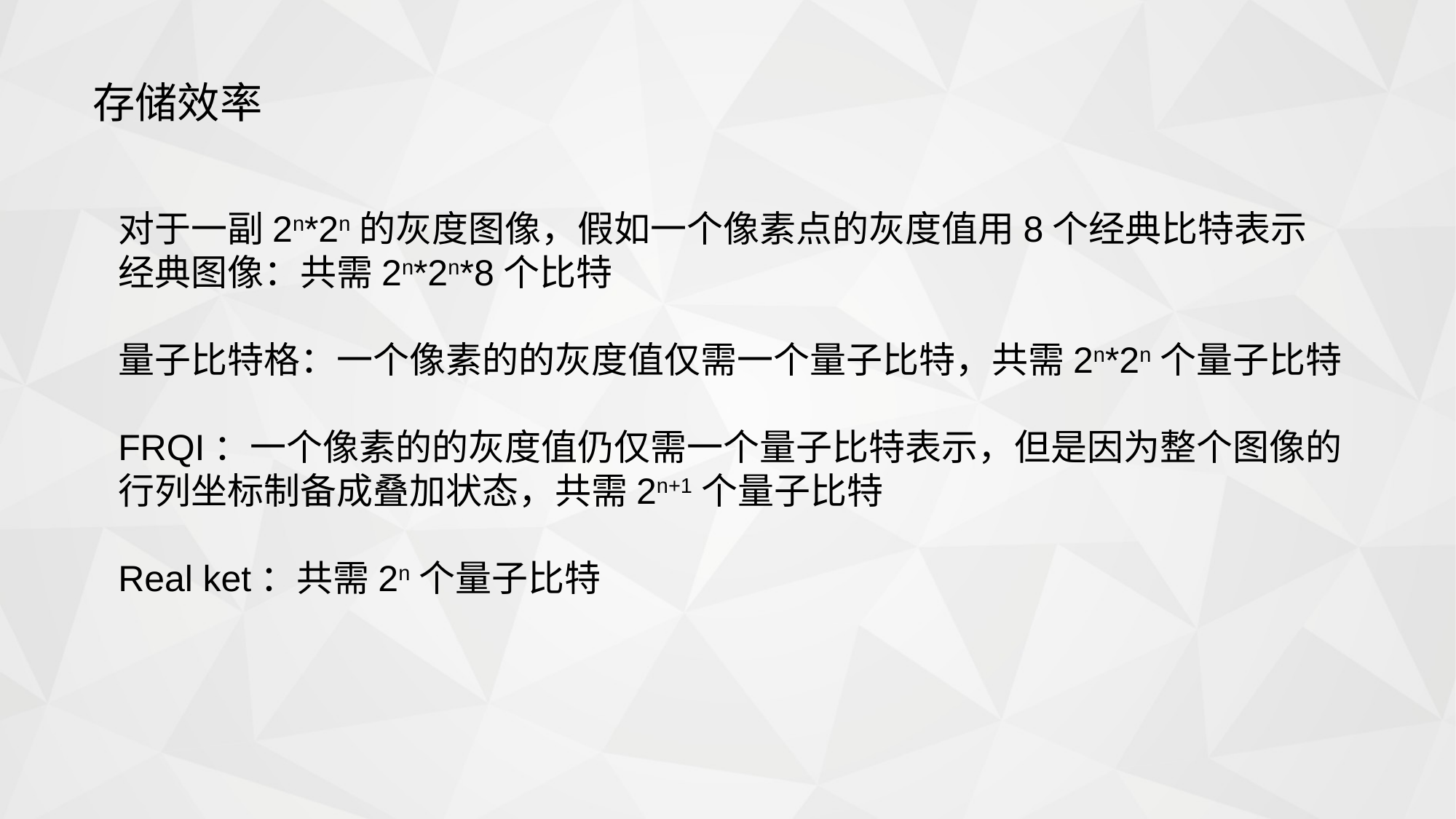

存储效率

对于一副2n*2n的灰度图像，假如一个像素点的灰度值用8个经典比特表示
经典图像：共需2n*2n*8个比特

量子比特格：一个像素的的灰度值仅需一个量子比特，共需2n*2n个量子比特

FRQI：一个像素的的灰度值仍仅需一个量子比特表示，但是因为整个图像的行列坐标制备成叠加状态，共需2n+1个量子比特

Real ket：共需2n个量子比特